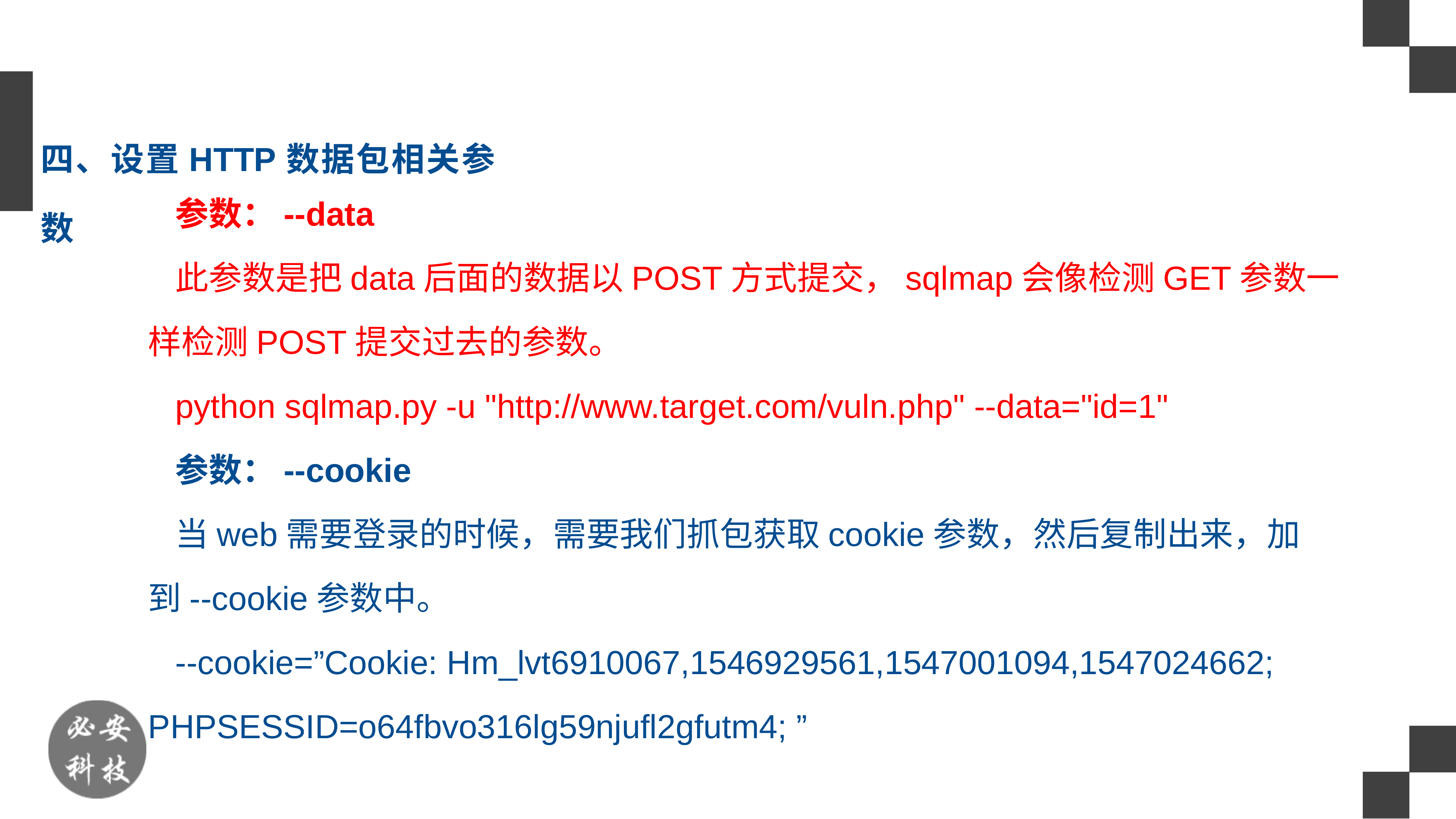

四、设置HTTP数据包相关参数
参数：--data
此参数是把data后面的数据以POST方式提交，sqlmap会像检测GET参数一样检测POST提交过去的参数。
python sqlmap.py -u "http://www.target.com/vuln.php" --data="id=1"
参数：--cookie
当web需要登录的时候，需要我们抓包获取cookie参数，然后复制出来，加到--cookie参数中。
--cookie=”Cookie: Hm_lvt6910067,1546929561,1547001094,1547024662; PHPSESSID=o64fbvo316lg59njufl2gfutm4; ”